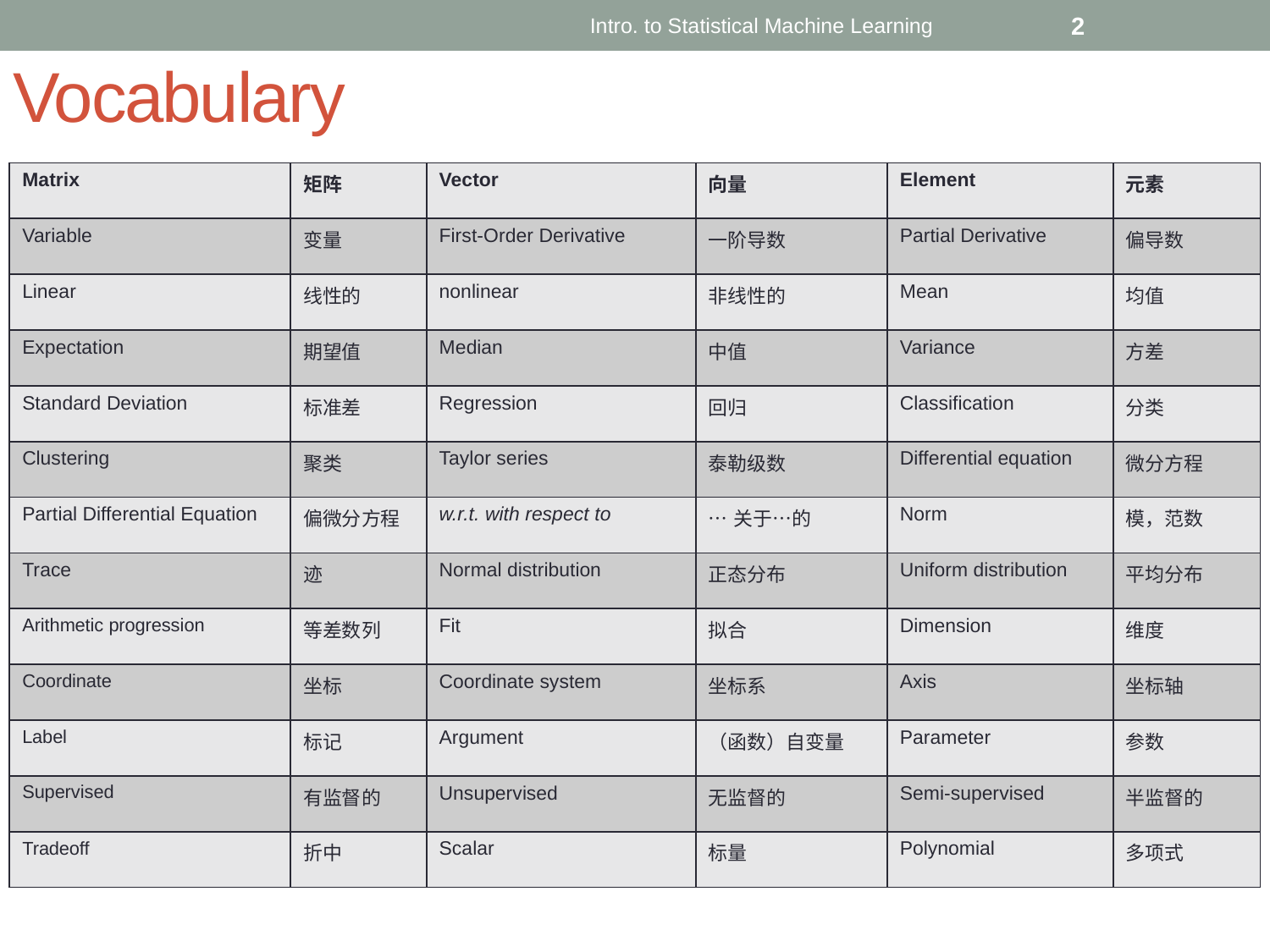

Intro. to Statistical Machine Learning
2
# Vocabulary
| Matrix | 矩阵 | Vector | 向量 | Element | 元素 |
| --- | --- | --- | --- | --- | --- |
| Variable | 变量 | First-Order Derivative | 一阶导数 | Partial Derivative | 偏导数 |
| Linear | 线性的 | nonlinear | 非线性的 | Mean | 均值 |
| Expectation | 期望值 | Median | 中值 | Variance | 方差 |
| Standard Deviation | 标准差 | Regression | 回归 | Classification | 分类 |
| Clustering | 聚类 | Taylor series | 泰勒级数 | Differential equation | 微分方程 |
| Partial Differential Equation | 偏微分方程 | w.r.t. with respect to | …关于…的 | Norm | 模，范数 |
| Trace | 迹 | Normal distribution | 正态分布 | Uniform distribution | 平均分布 |
| Arithmetic progression | 等差数列 | Fit | 拟合 | Dimension | 维度 |
| Coordinate | 坐标 | Coordinate system | 坐标系 | Axis | 坐标轴 |
| Label | 标记 | Argument | （函数）自变量 | Parameter | 参数 |
| Supervised | 有监督的 | Unsupervised | 无监督的 | Semi-supervised | 半监督的 |
| Tradeoff | 折中 | Scalar | 标量 | Polynomial | 多项式 |